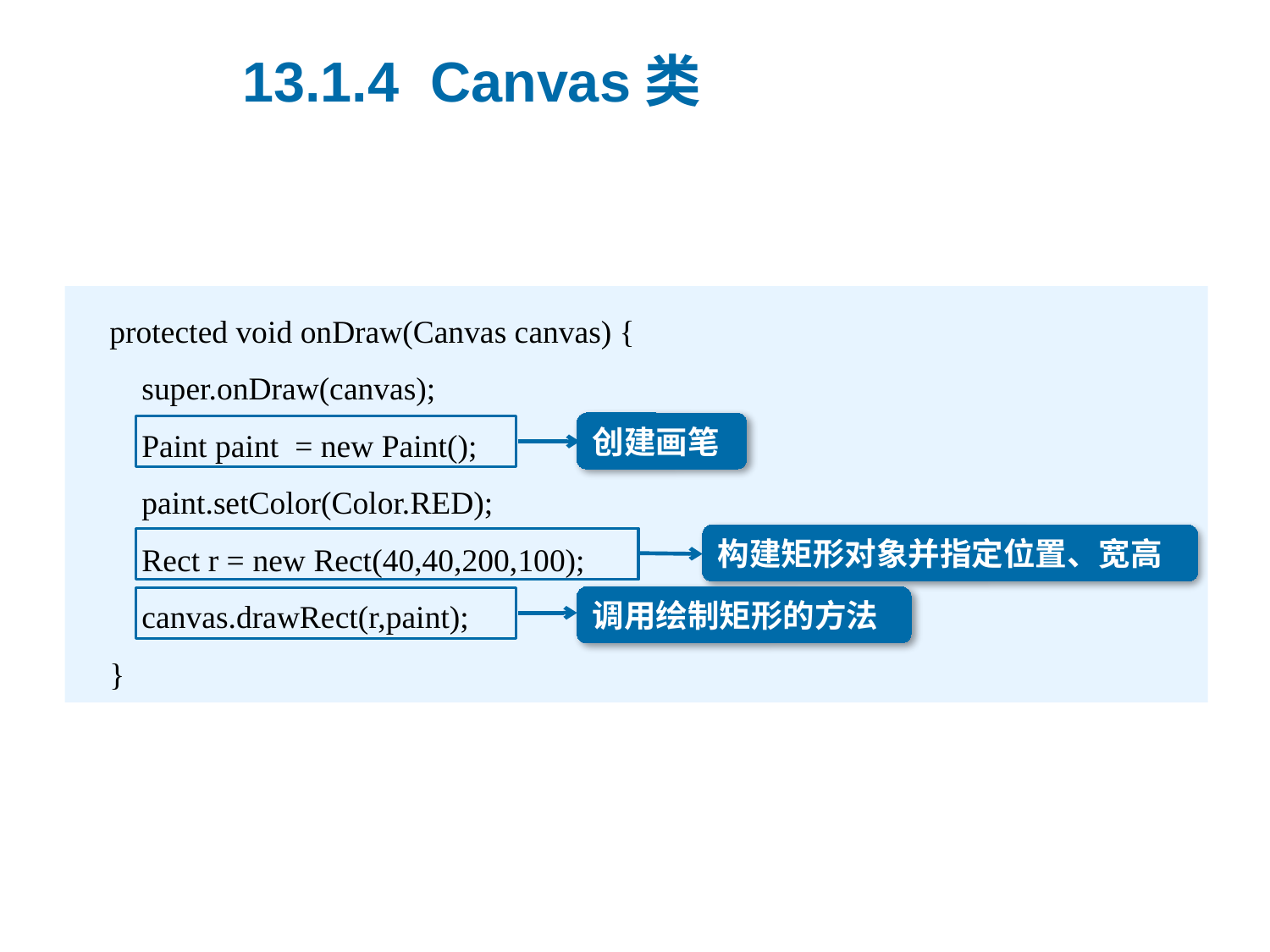

13.1.4  Canvas类

    protected void onDraw(Canvas canvas) {
        super.onDraw(canvas);
        Paint paint  = new Paint();
        paint.setColor(Color.RED);
        Rect r = new Rect(40,40,200,100);
        canvas.drawRect(r,paint);
    }

创建画笔
构建矩形对象并指定位置、宽高

调用绘制矩形的方法